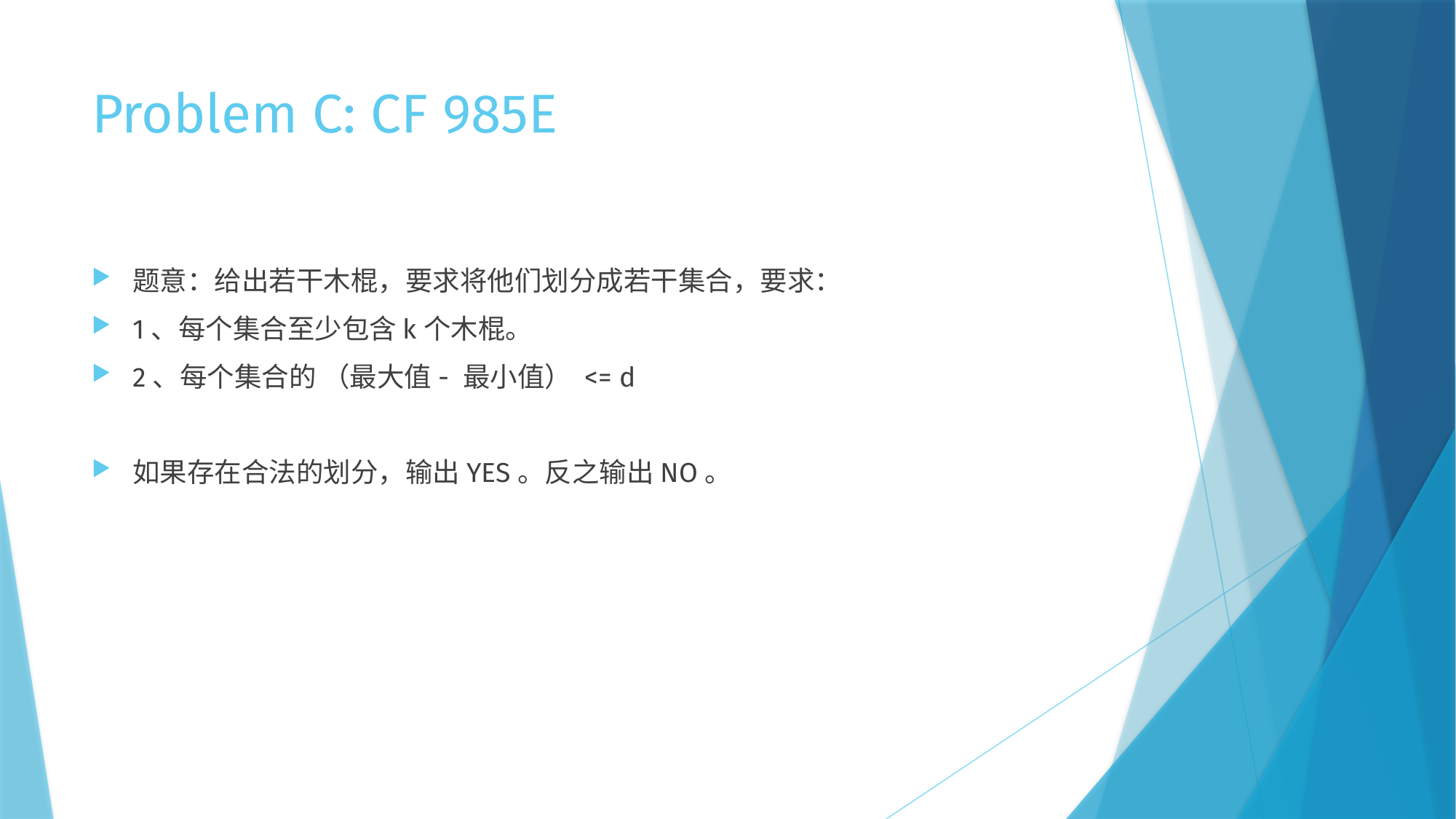

# Problem C: CF 985E
题意：给出若干木棍，要求将他们划分成若干集合，要求：
1、每个集合至少包含k个木棍。
2、每个集合的 （最大值- 最小值） <= d

如果存在合法的划分，输出YES。反之输出NO。